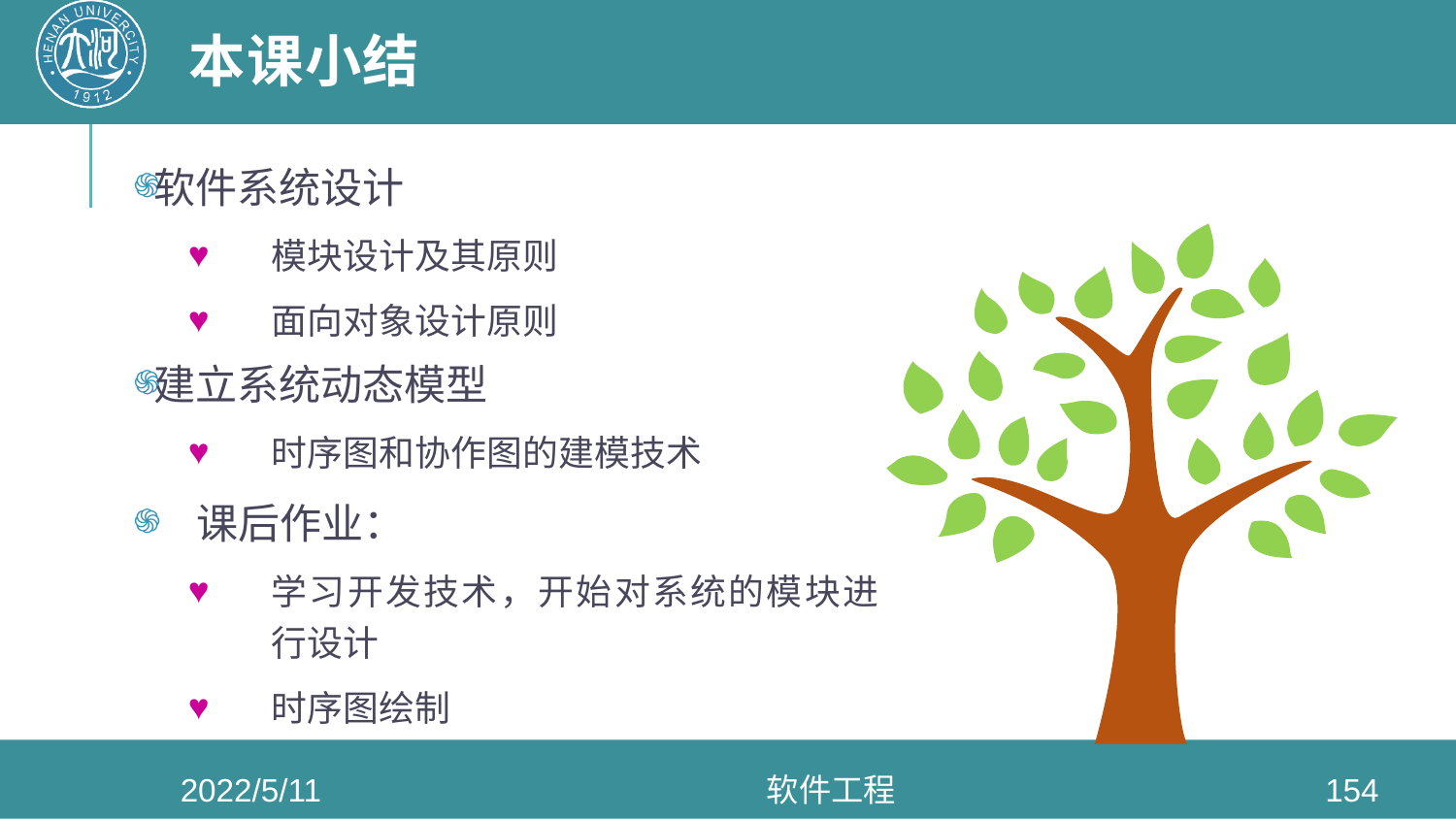

# 本课小结
软件系统设计
模块设计及其原则
面向对象设计原则
建立系统动态模型
时序图和协作图的建模技术
课后作业：
学习开发技术，开始对系统的模块进行设计
时序图绘制

2022/5/11
软件工程
154